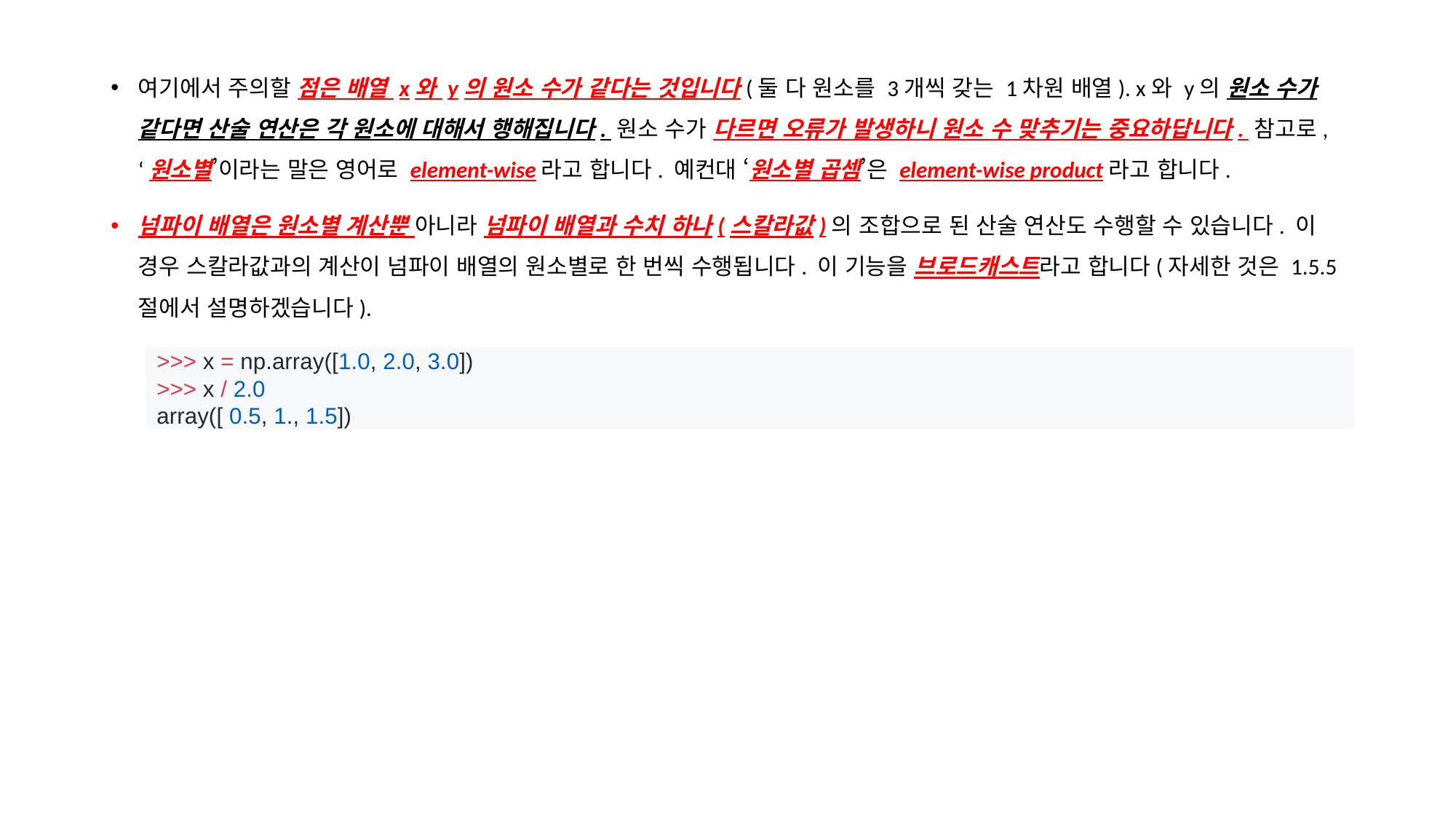

여기에서 주의할 점은 배열 x와 y의 원소 수가 같다는 것입니다(둘 다 원소를 3개씩 갖는 1차원 배열). x와 y의 원소 수가 같다면 산술 연산은 각 원소에 대해서 행해집니다. 원소 수가 다르면 오류가 발생하니 원소 수 맞추기는 중요하답니다. 참고로, ‘원소별’이라는 말은 영어로 element-wise라고 합니다. 예컨대 ‘원소별 곱셈’은 element-wise product라고 합니다.
넘파이 배열은 원소별 계산뿐 아니라 넘파이 배열과 수치 하나(스칼라값)의 조합으로 된 산술 연산도 수행할 수 있습니다. 이 경우 스칼라값과의 계산이 넘파이 배열의 원소별로 한 번씩 수행됩니다. 이 기능을 브로드캐스트라고 합니다(자세한 것은 1.5.5절에서 설명하겠습니다).

>>> x = np.array([1.0, 2.0, 3.0])
>>> x / 2.0
array([ 0.5, 1., 1.5])